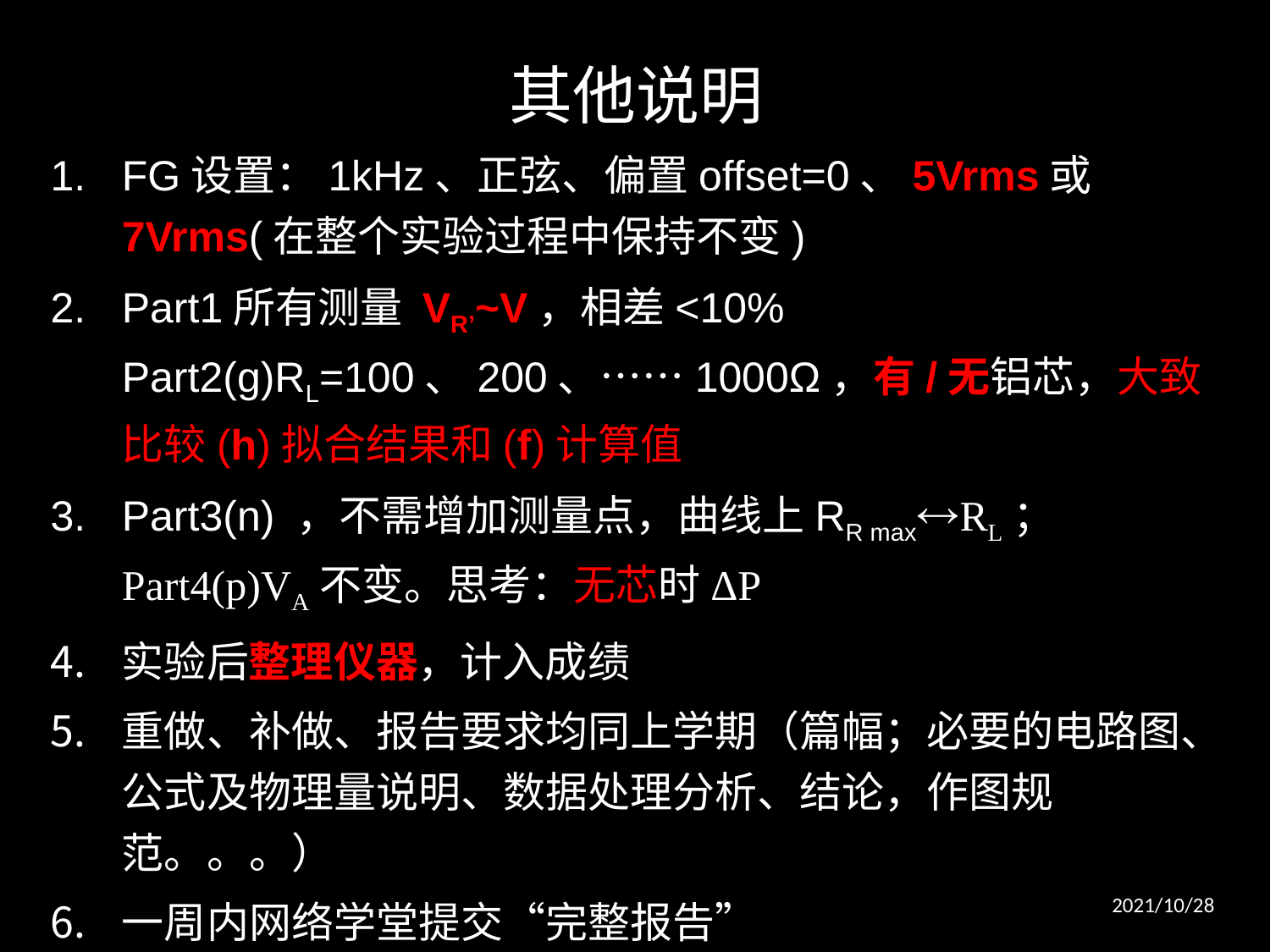

其他说明
FG设置：1kHz、正弦、偏置offset=0、5Vrms或7Vrms(在整个实验过程中保持不变)
Part1所有测量 VR’~V，相差<10%
Part2(g)RL=100、200、……1000Ω，有/无铝芯，大致比较(h)拟合结果和(f)计算值
Part3(n) ，不需增加测量点，曲线上RR max↔RL；
Part4(p)VA不变。思考：无芯时ΔP
实验后整理仪器，计入成绩
重做、补做、报告要求均同上学期（篇幅；必要的电路图、公式及物理量说明、数据处理分析、结论，作图规范。。。）
一周内网络学堂提交“完整报告”
2021/10/28